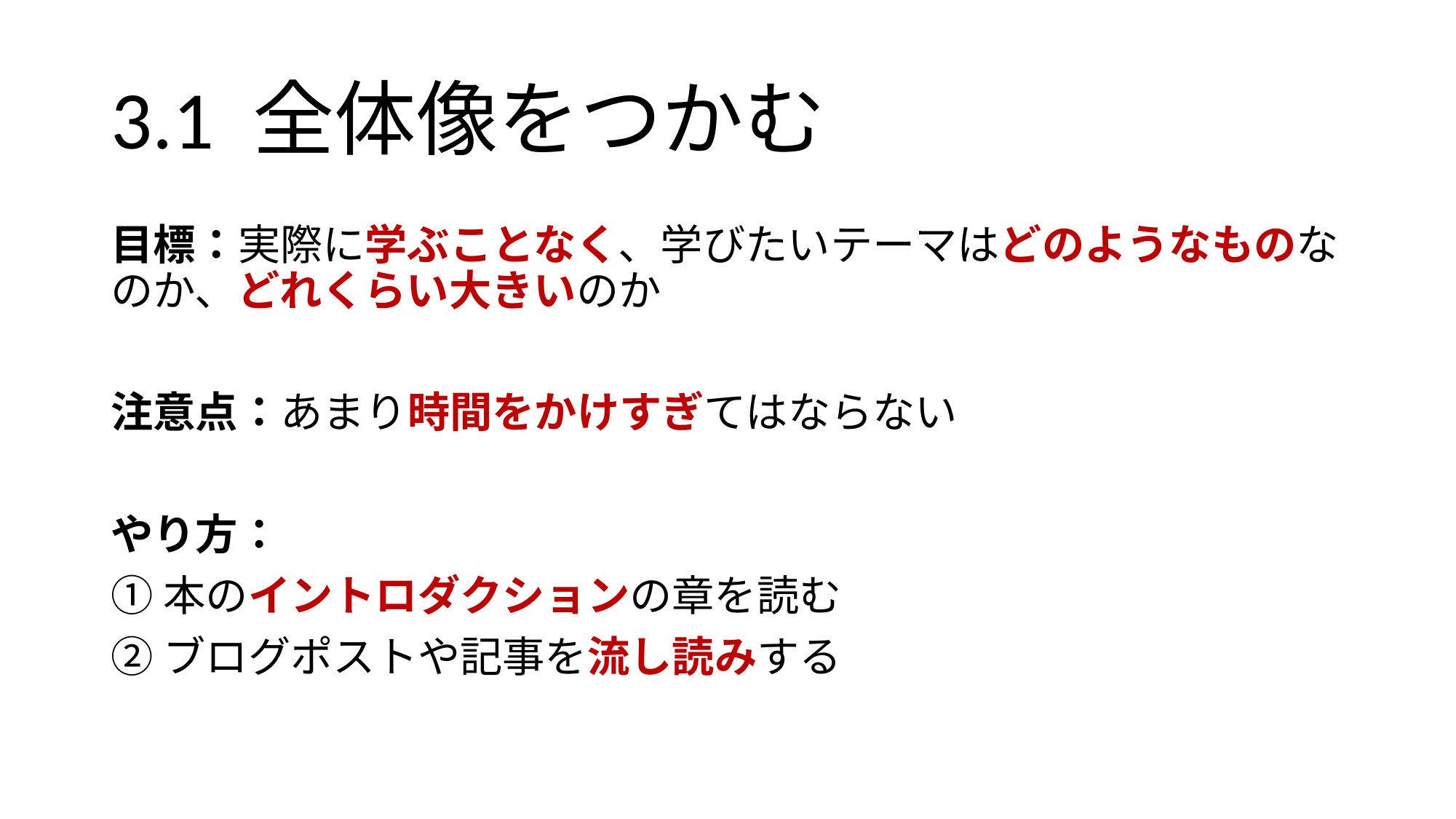

# 3.1 全体像をつかむ
目標：実際に学ぶことなく、学びたいテーマはどのようなものなのか、どれくらい大きいのか

注意点：あまり時間をかけすぎてはならない

やり方：
①本のイントロダクションの章を読む
②ブログポストや記事を流し読みする